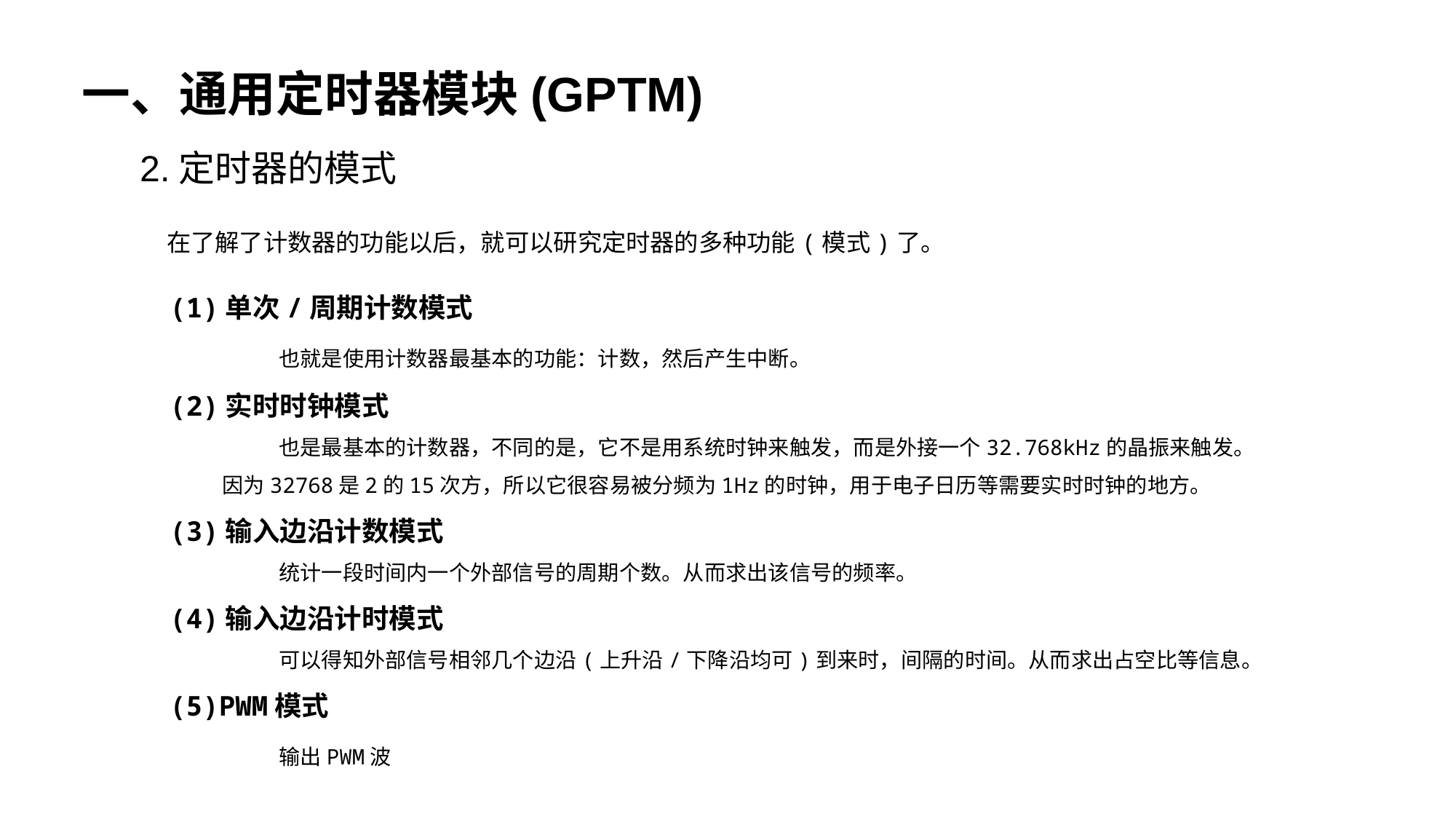

一、通用定时器模块(GPTM)
2.定时器的模式
在了解了计数器的功能以后，就可以研究定时器的多种功能(模式)了。
(1)单次/周期计数模式
	也就是使用计数器最基本的功能：计数，然后产生中断。
(2)实时时钟模式
	也是最基本的计数器，不同的是，它不是用系统时钟来触发，而是外接一个32.768kHz的晶振来触发。
          因为32768是2的15次方，所以它很容易被分频为1Hz的时钟，用于电子日历等需要实时时钟的地方。
(3)输入边沿计数模式
	统计一段时间内一个外部信号的周期个数。从而求出该信号的频率。
(4)输入边沿计时模式
	可以得知外部信号相邻几个边沿(上升沿/下降沿均可)到来时，间隔的时间。从而求出占空比等信息。
(5)PWM模式
	输出PWM波